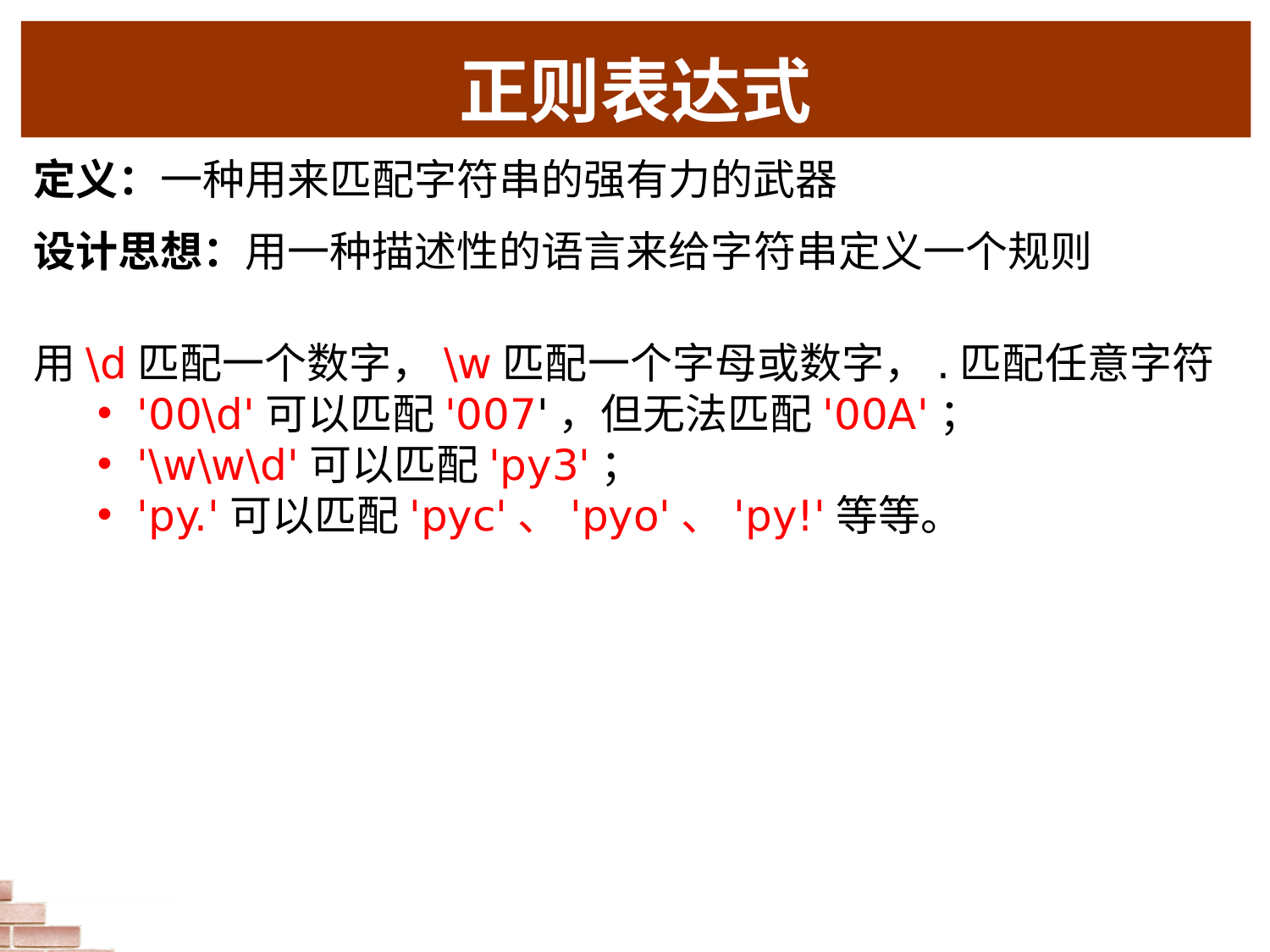

# 正则表达式
定义：一种用来匹配字符串的强有力的武器
设计思想：用一种描述性的语言来给字符串定义一个规则

用\d匹配一个数字，\w匹配一个字母或数字，.匹配任意字符
'00\d'可以匹配'007'，但无法匹配'00A'；
'\w\w\d'可以匹配'py3'；
'py.'可以匹配'pyc'、'pyo'、'py!'等等。